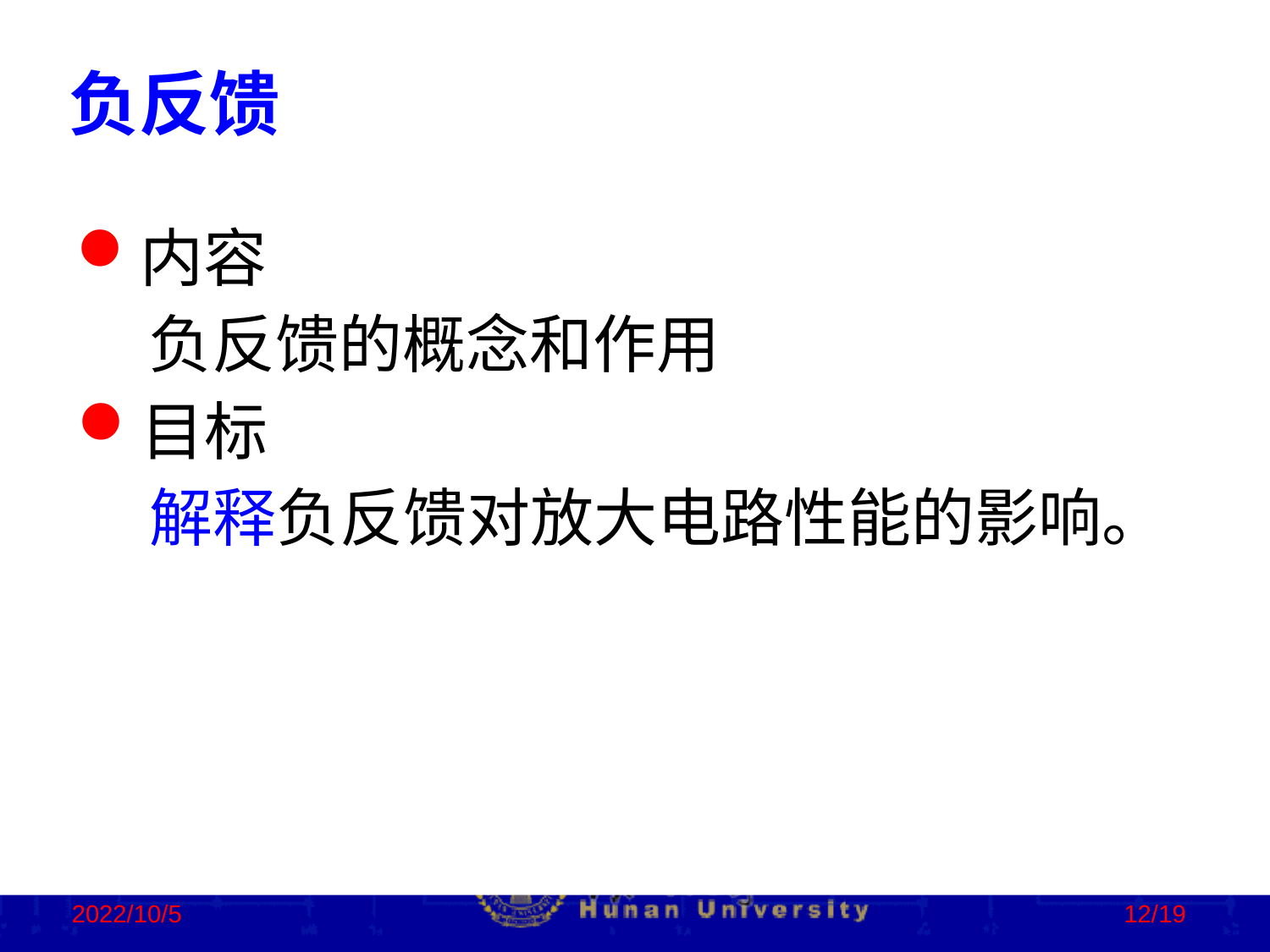

负反馈
内容
    负反馈的概念和作用
目标
    解释负反馈对放大电路性能的影响。
2022/10/5
12/19